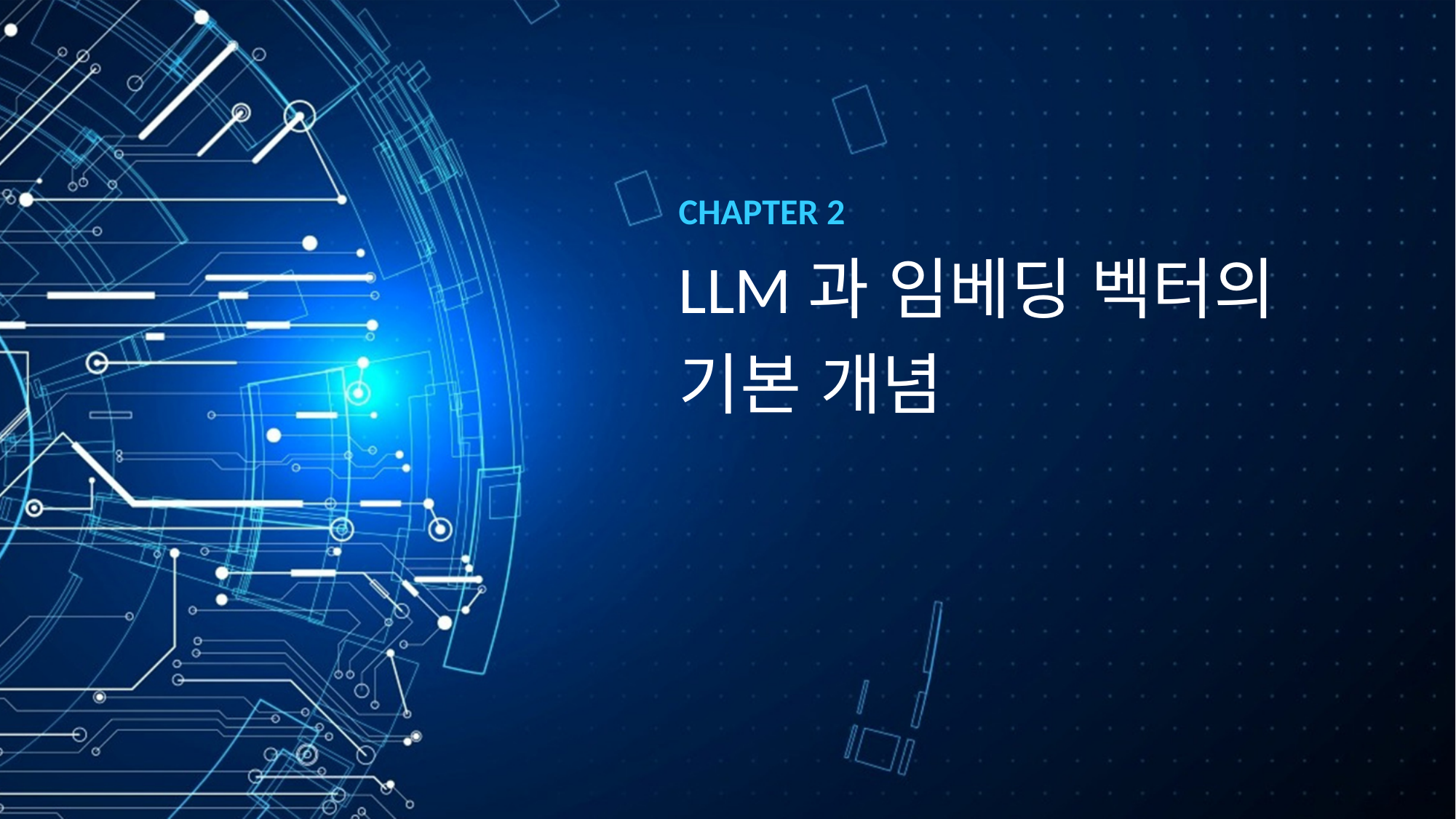

CHAPTER 2
LLM과 임베딩 벡터의
기본 개념